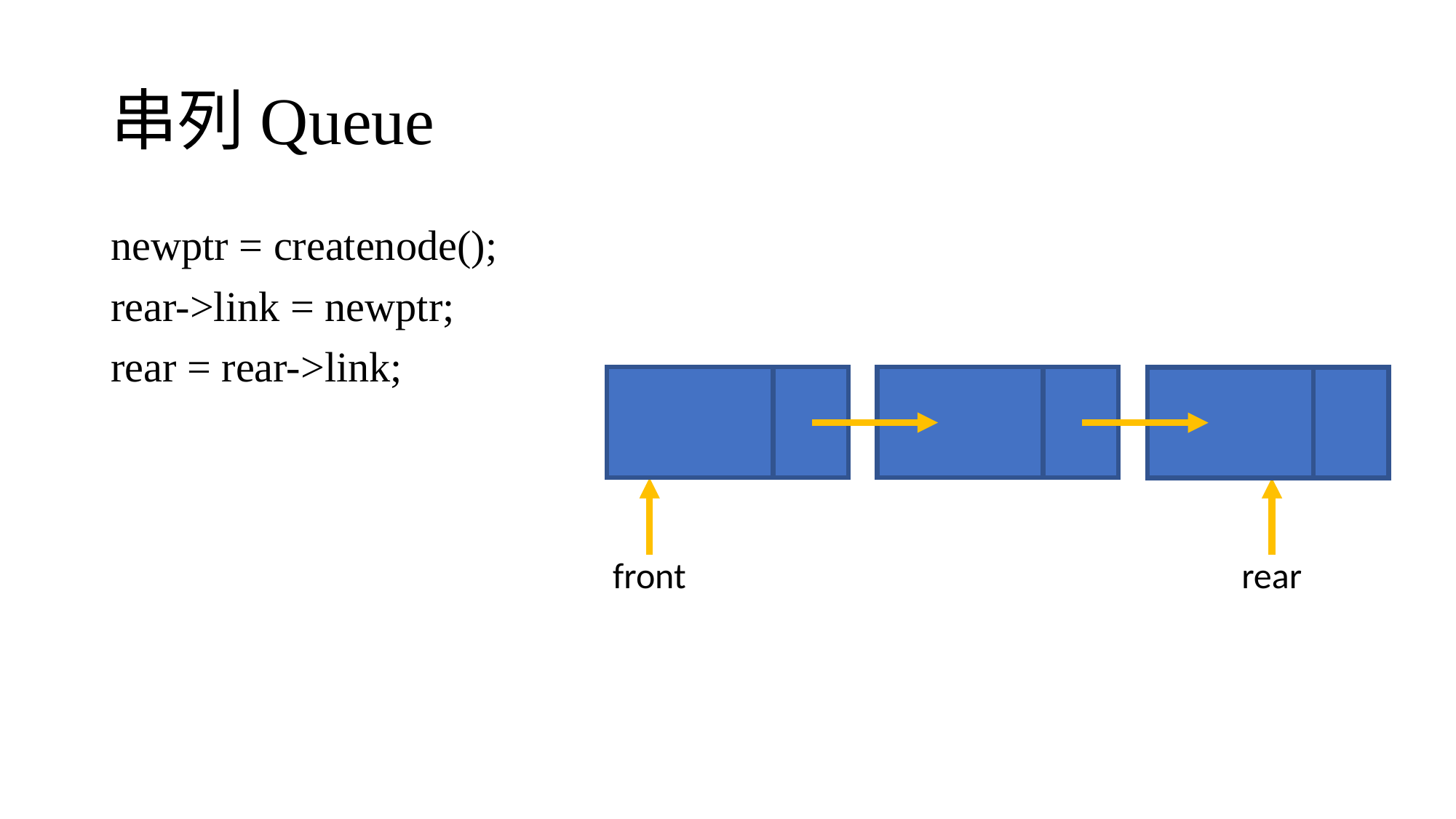

# 串列Queue
newptr = createnode();
rear->link = newptr;
rear = rear->link;

front
rear